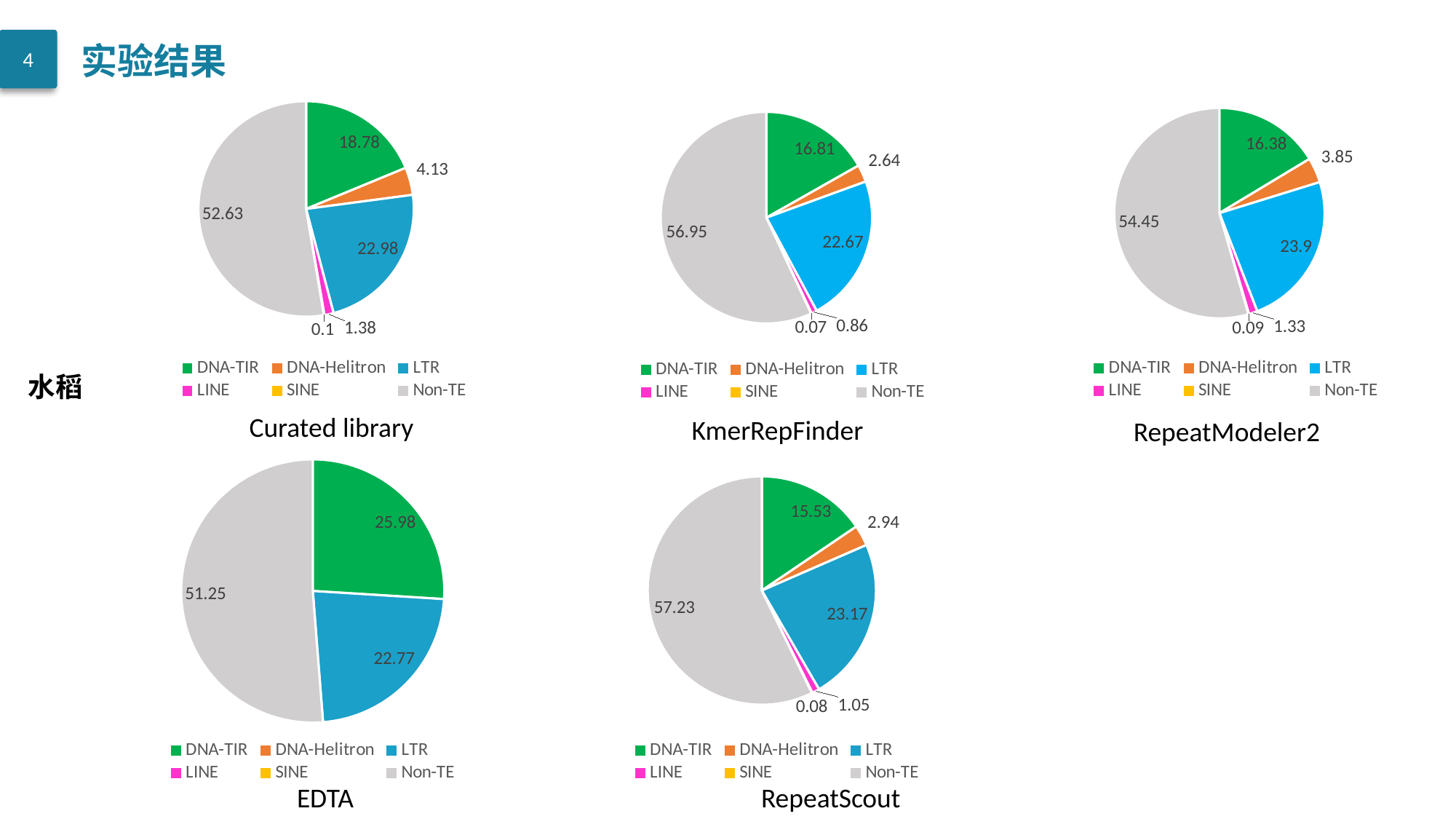

4
实验结果

### Chart

| Category | 列1 |
|---|---|
| DNA-TIR | 18.78 |
| DNA-Helitron | 4.13 |
| LTR | 22.98 |
| LINE | 1.38 |
| SINE | 0.1 |
| Non-TE | 52.629999999999995 |

### Chart

| Category |  |
|---|---|
| DNA-TIR | 16.38 |
| DNA-Helitron | 3.85 |
| LTR | 23.9 |
| LINE | 1.33 |
| SINE | 0.09 |
| Non-TE | 54.45 |

### Chart

| Category |  |
|---|---|
| DNA-TIR | 16.81 |
| DNA-Helitron | 2.64 |
| LTR | 22.67 |
| LINE | 0.86 |
| SINE | 0.07 |
| Non-TE | 56.949999999999996 |
水稻
Curated library
KmerRepFinder
RepeatModeler2

### Chart

| Category | 列1 |
|---|---|
| DNA-TIR | 25.98 |
| DNA-Helitron | 0.0 |
| LTR | 22.77 |
| LINE | 0.0 |
| SINE | 0.0 |
| Non-TE | 51.25 |

### Chart

| Category | 列1 |
|---|---|
| DNA-TIR | 15.53 |
| DNA-Helitron | 2.94 |
| LTR | 23.17 |
| LINE | 1.05 |
| SINE | 0.08 |
| Non-TE | 57.230000000000004 |
EDTA
RepeatScout